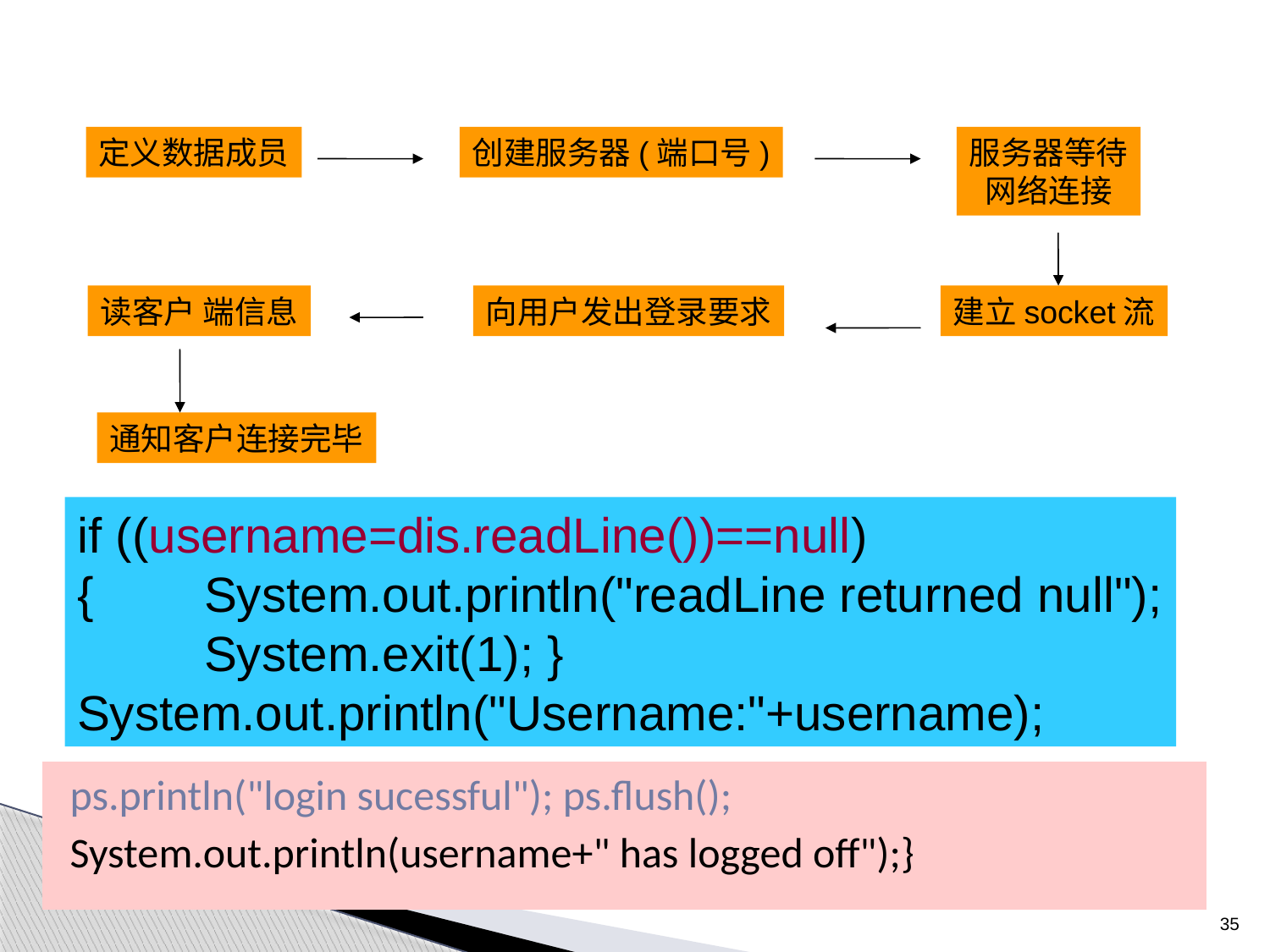

定义数据成员
创建服务器(端口号)
服务器等待
网络连接

建立socket流
向用户发出登录要求

读客户 端信息

通知客户连接完毕
if ((username=dis.readLine())==null)
{	System.out.println("readLine returned null");
	System.exit(1); }
System.out.println("Username:"+username);
ps.println("login sucessful"); ps.flush();
System.out.println(username+" has logged off");}
35